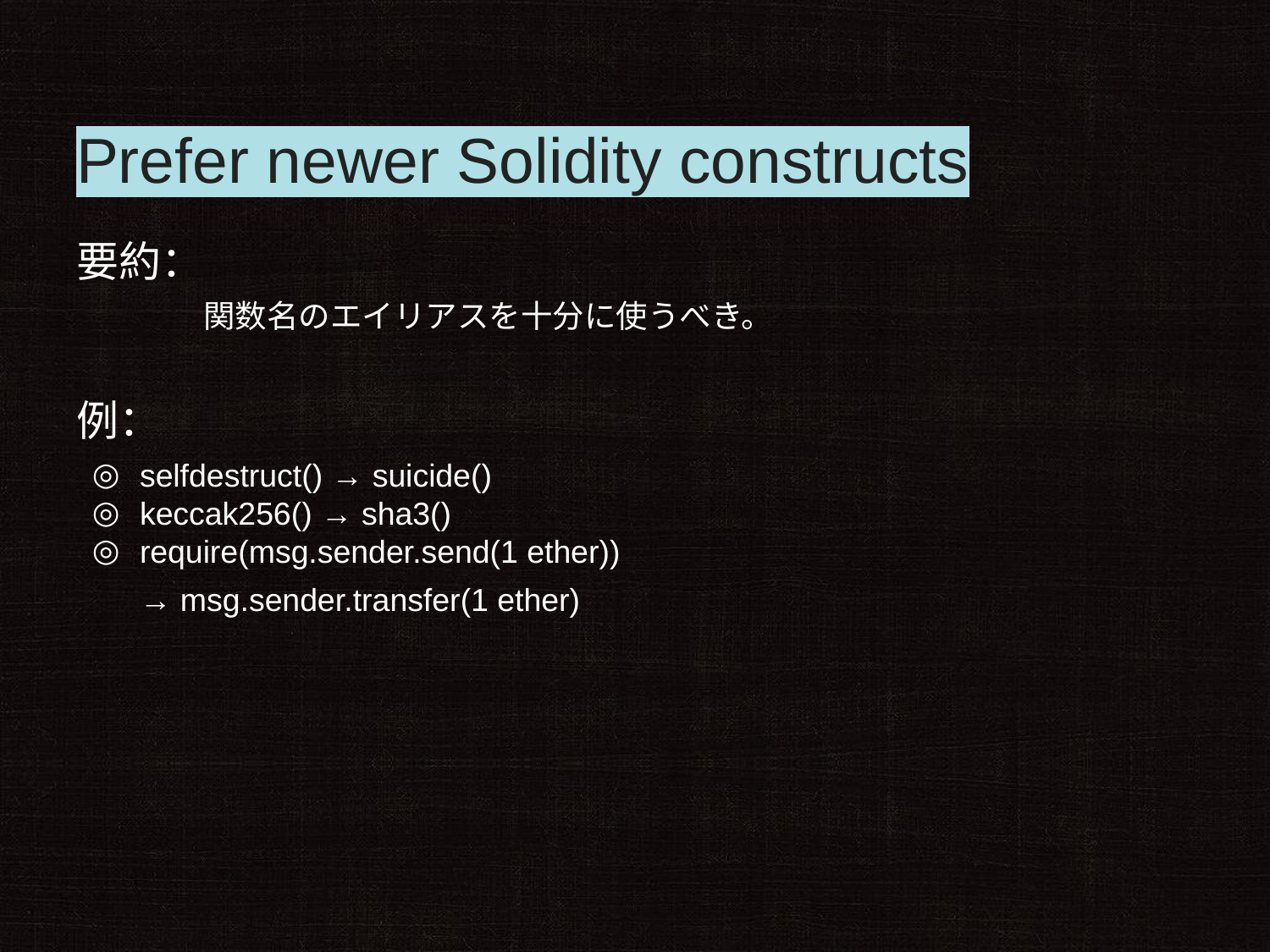

# Prefer newer Solidity constructs
要約：
	関数名のエイリアスを十分に使うべき。

例：
selfdestruct() → suicide()
keccak256() → sha3()
require(msg.sender.send(1 ether))
→ msg.sender.transfer(1 ether)